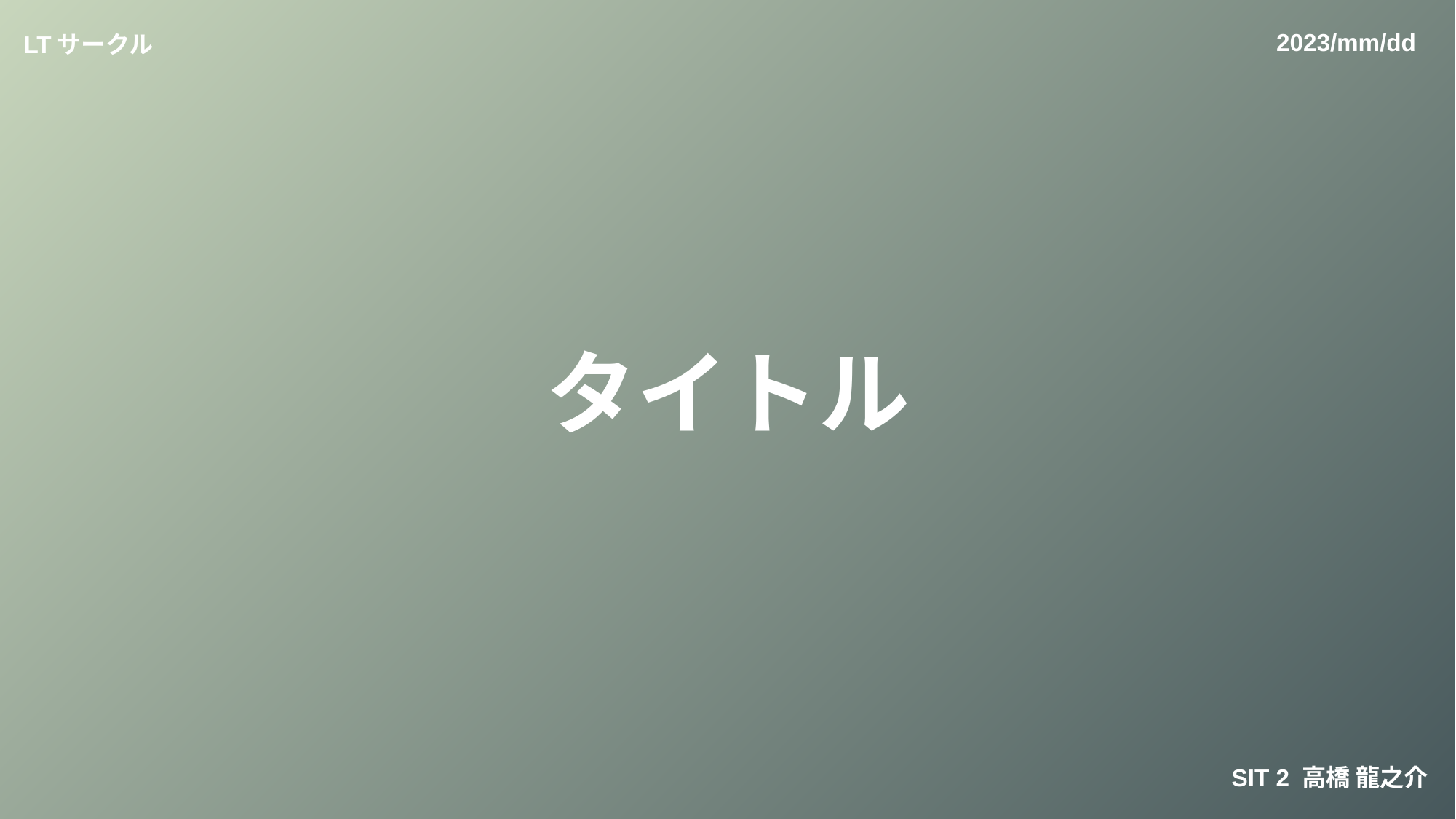

2023/mm/dd
LTサークル
タイトル
SIT 2 高橋 龍之介